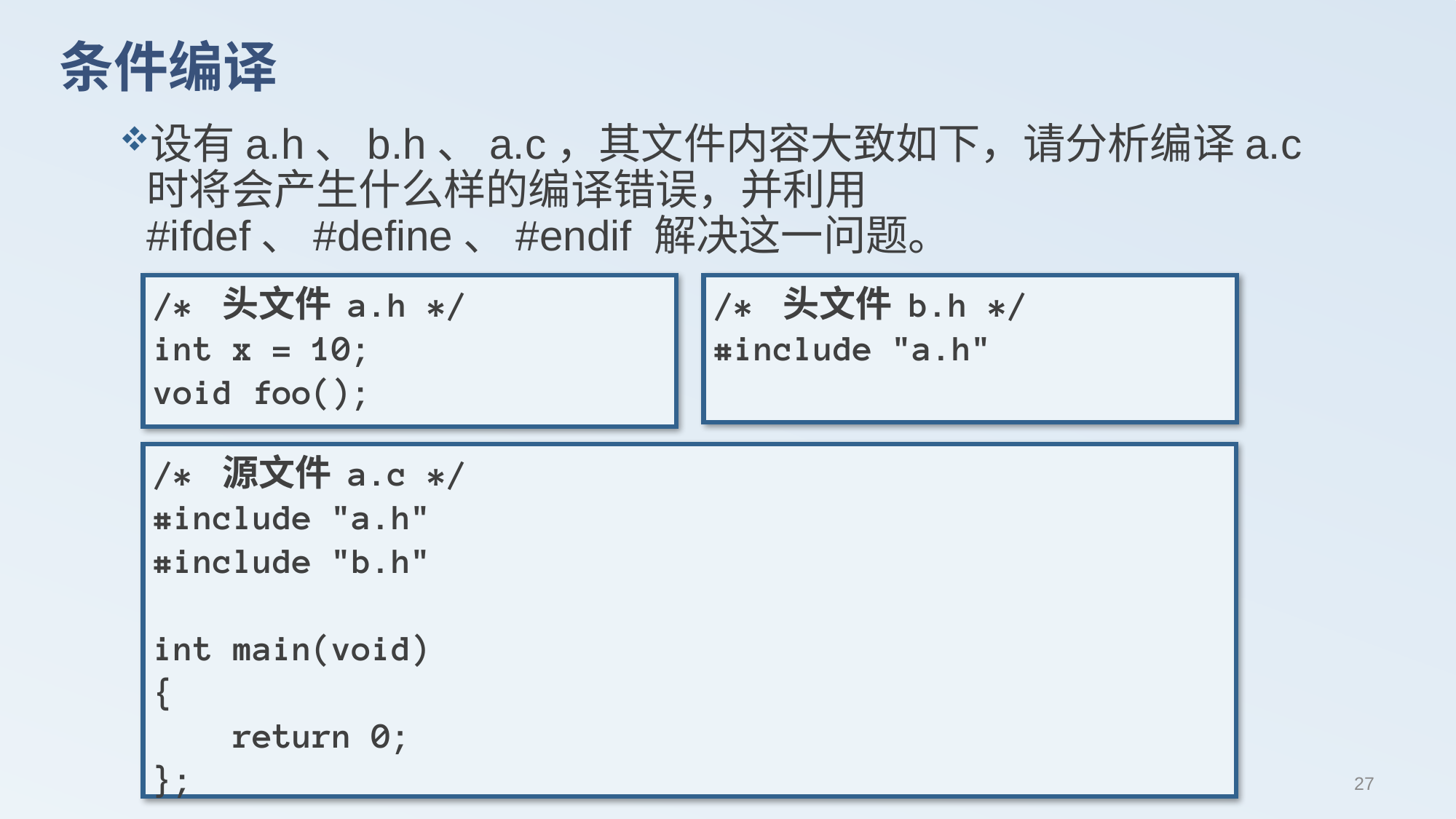

# 条件编译
设有a.h、b.h、a.c，其文件内容大致如下，请分析编译a.c 时将会产生什么样的编译错误，并利用#ifdef、#define、#endif 解决这一问题。
/* 头文件 a.h */
int x = 10;
void foo();
/* 头文件 b.h */
#include "a.h"
/* 源文件 a.c */
#include "a.h"
#include "b.h"

int main(void)
{
    return 0;
};